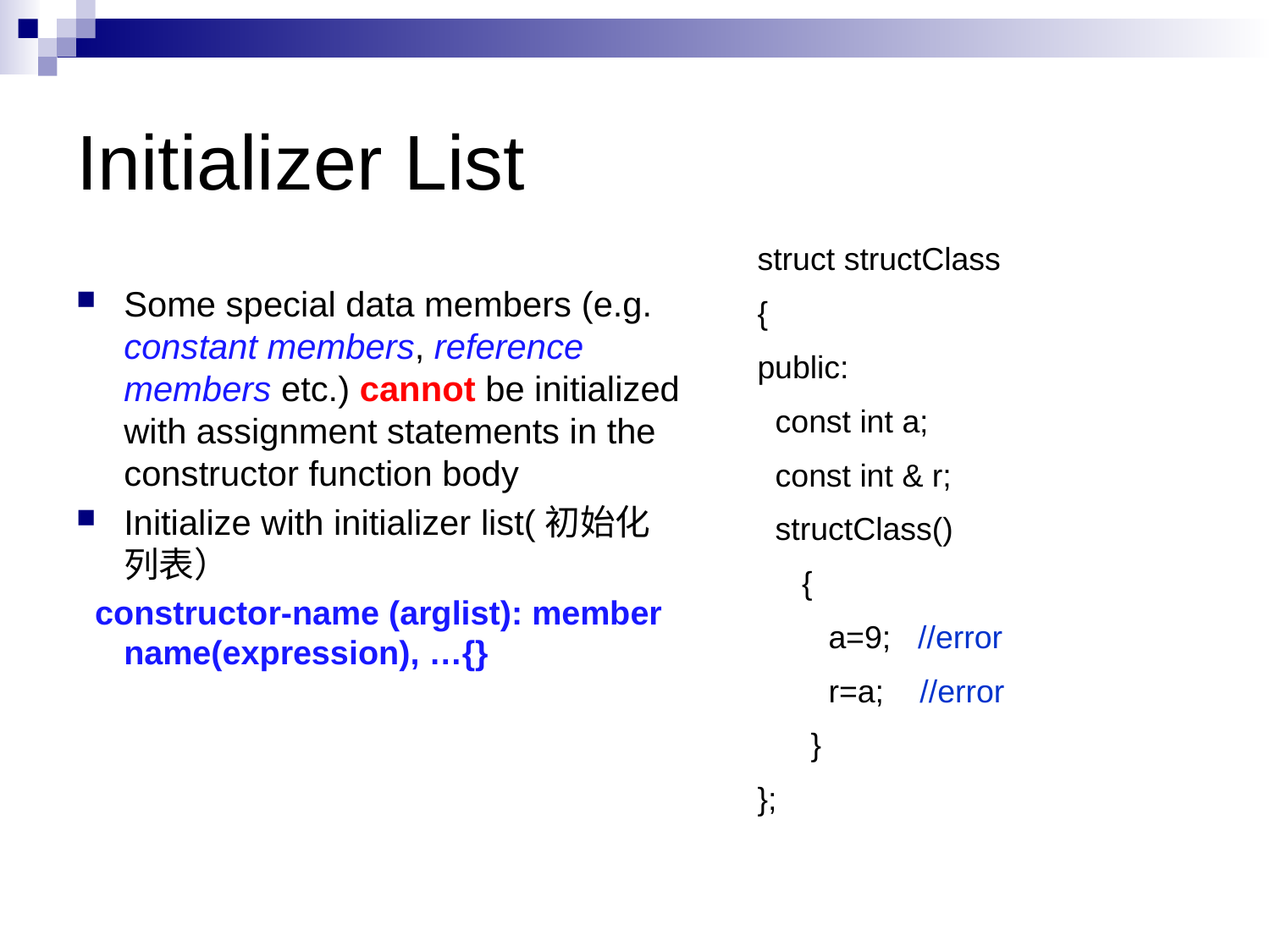

# Initializer List
struct structClass
{
public:
  const int a;
  const int & r;
  structClass()
     {
        a=9;   //error
        r=a;    //error
      }
};
Some special data members (e.g. constant members, reference members etc.) cannot be initialized with assignment statements in the constructor function body
Initialize with initializer list(初始化列表）
  constructor-name (arglist): member name(expression), …{}